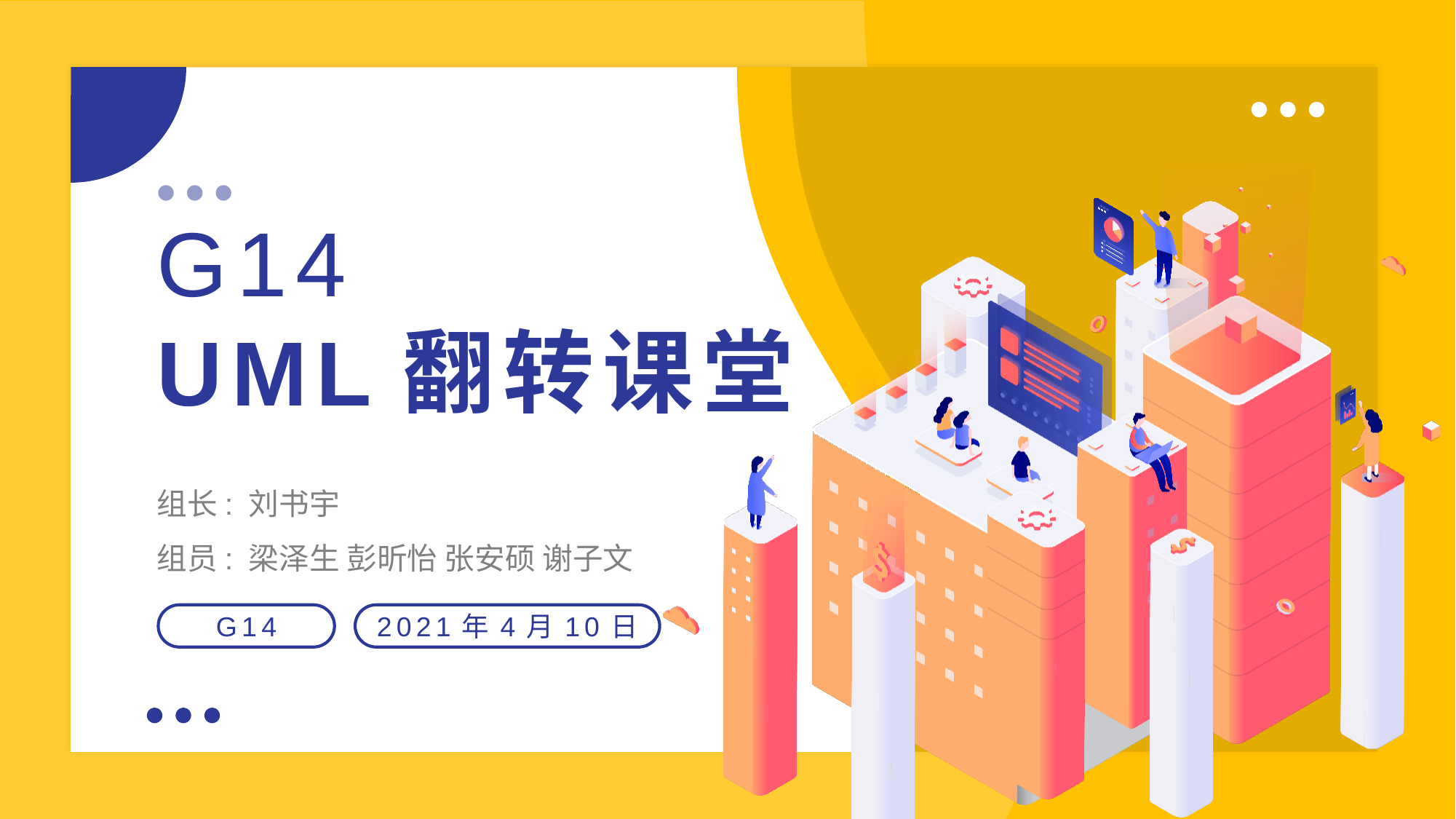

G14
UML翻转课堂
组长: 刘书宇
组员: 梁泽生 彭昕怡 张安硕 谢子文
G14
2021年4月10日